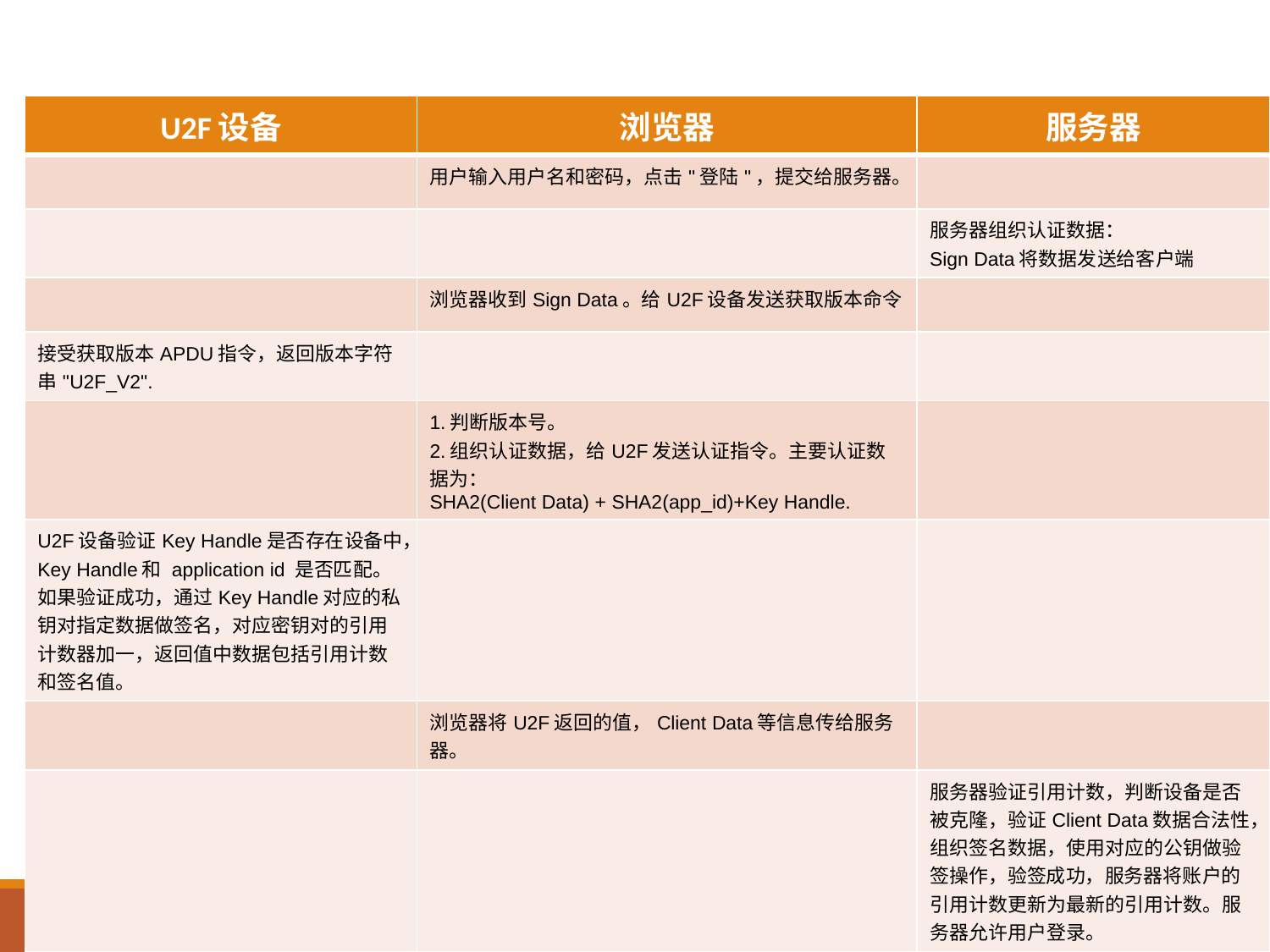

| U2F设备 | 浏览器 | 服务器 |
| --- | --- | --- |
|  | 用户输入用户名和密码，点击"登陆"，提交给服务器。 |  |
|  |  | 服务器组织认证数据： Sign Data将数据发送给客户端 |
|  | 浏览器收到Sign Data。给U2F设备发送获取版本命令 |  |
| 接受获取版本APDU指令，返回版本字符串"U2F\_V2". |  |  |
|  | 1.判断版本号。 2.组织认证数据，给U2F发送认证指令。主要认证数据为： SHA2(Client Data) + SHA2(app\_id)+Key Handle. |  |
| U2F设备验证Key Handle是否存在设备中，Key Handle和 application id 是否匹配。如果验证成功，通过Key Handle对应的私钥对指定数据做签名，对应密钥对的引用计数器加一，返回值中数据包括引用计数和签名值。 |  |  |
|  | 浏览器将U2F返回的值，Client Data等信息传给服务器。 |  |
|  |  | 服务器验证引用计数，判断设备是否被克隆，验证Client Data数据合法性，组织签名数据，使用对应的公钥做验签操作，验签成功，服务器将账户的引用计数更新为最新的引用计数。服务器允许用户登录。 |
71